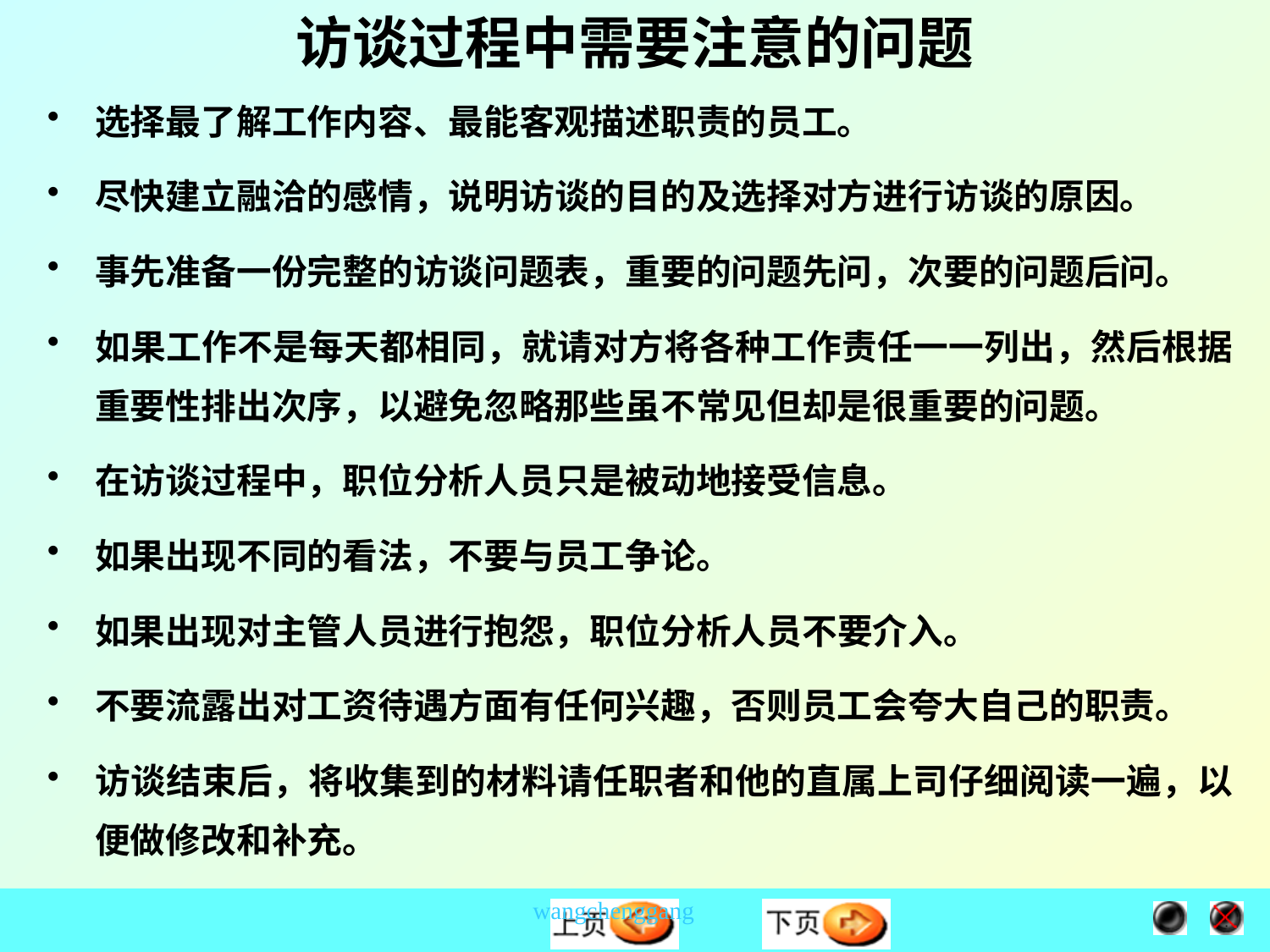

# 访谈过程中需要注意的问题
选择最了解工作内容、最能客观描述职责的员工。
尽快建立融洽的感情，说明访谈的目的及选择对方进行访谈的原因。
事先准备一份完整的访谈问题表，重要的问题先问，次要的问题后问。
如果工作不是每天都相同，就请对方将各种工作责任一一列出，然后根据重要性排出次序，以避免忽略那些虽不常见但却是很重要的问题。
在访谈过程中，职位分析人员只是被动地接受信息。
如果出现不同的看法，不要与员工争论。
如果出现对主管人员进行抱怨，职位分析人员不要介入。
不要流露出对工资待遇方面有任何兴趣，否则员工会夸大自己的职责。
访谈结束后，将收集到的材料请任职者和他的直属上司仔细阅读一遍，以便做修改和补充。
wangchenggang